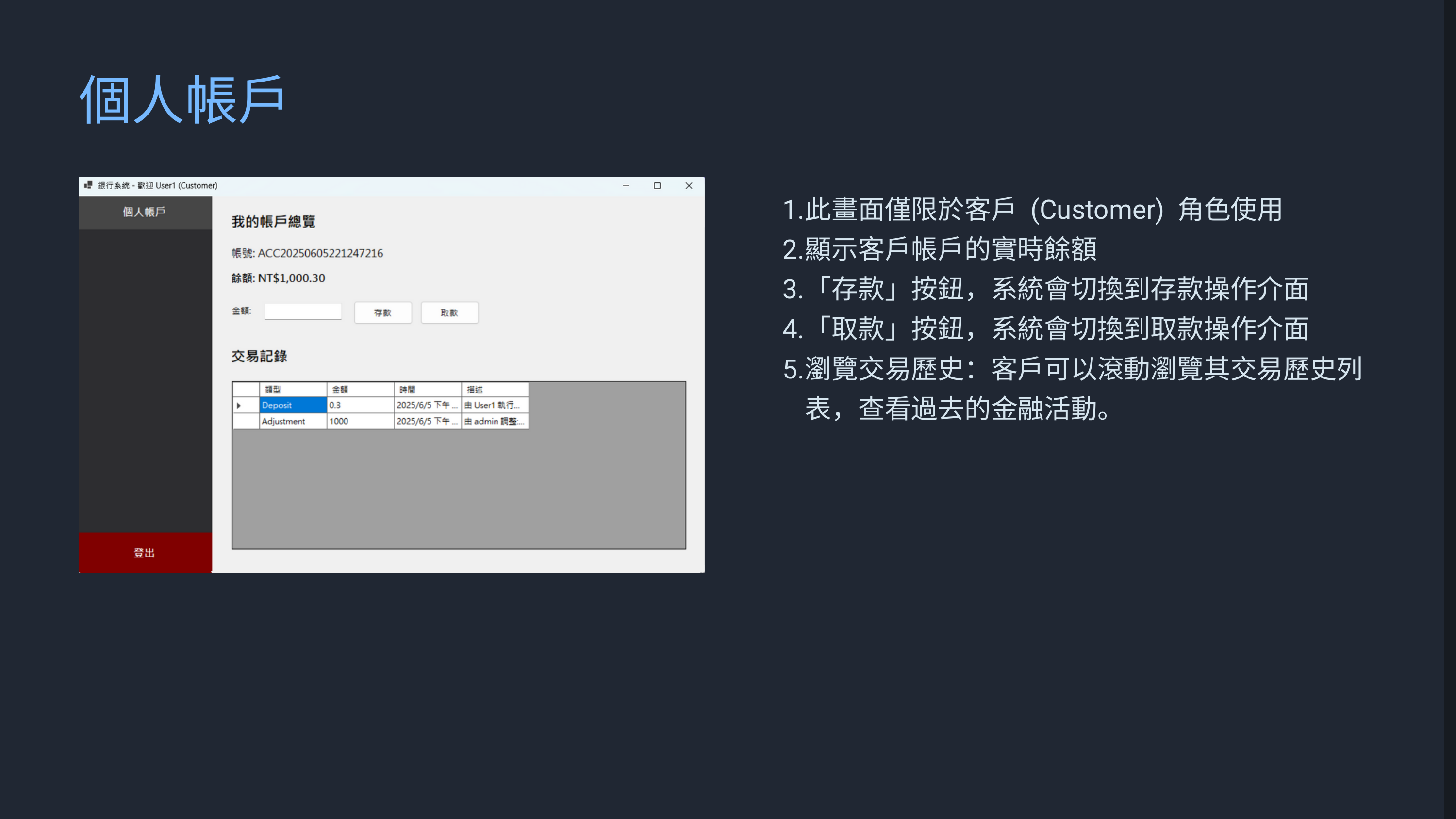

個人帳戶

此畫面僅限於客戶 (Customer) 角色使用
顯示客戶帳戶的實時餘額
「存款」按鈕，系統會切換到存款操作介面
「取款」按鈕，系統會切換到取款操作介面
瀏覽交易歷史：客戶可以滾動瀏覽其交易歷史列表，查看過去的金融活動。